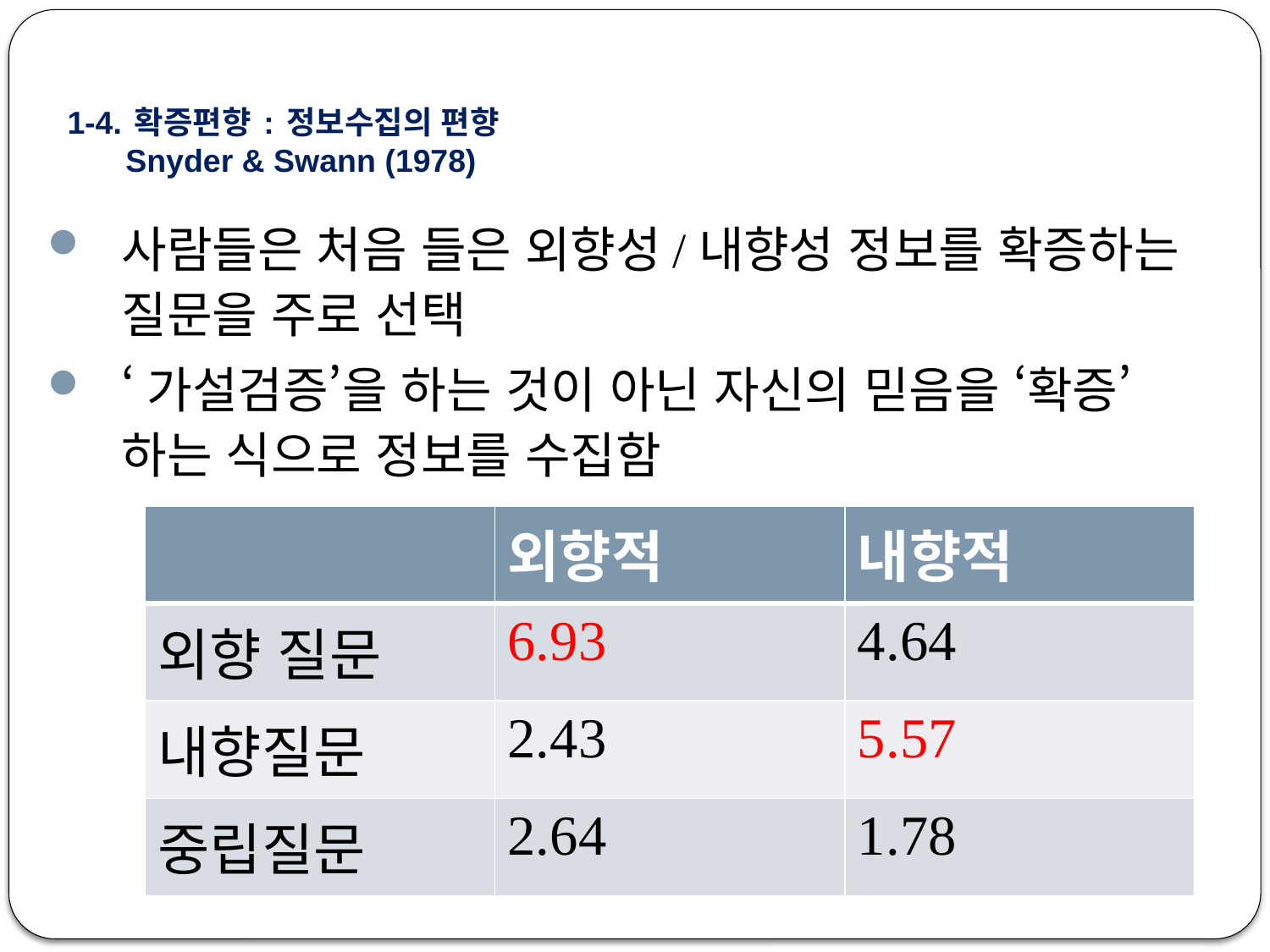

# 1-4. 확증편향 : 정보수집의 편향 Snyder & Swann (1978)
사람들은 처음 들은 외향성/내향성 정보를 확증하는 질문을 주로 선택
‘가설검증’을 하는 것이 아닌 자신의 믿음을 ‘확증’하는 식으로 정보를 수집함

|  | 외향적 | 내향적 |
| --- | --- | --- |
| 외향 질문 | 6.93 | 4.64 |
| 내향질문 | 2.43 | 5.57 |
| 중립질문 | 2.64 | 1.78 |